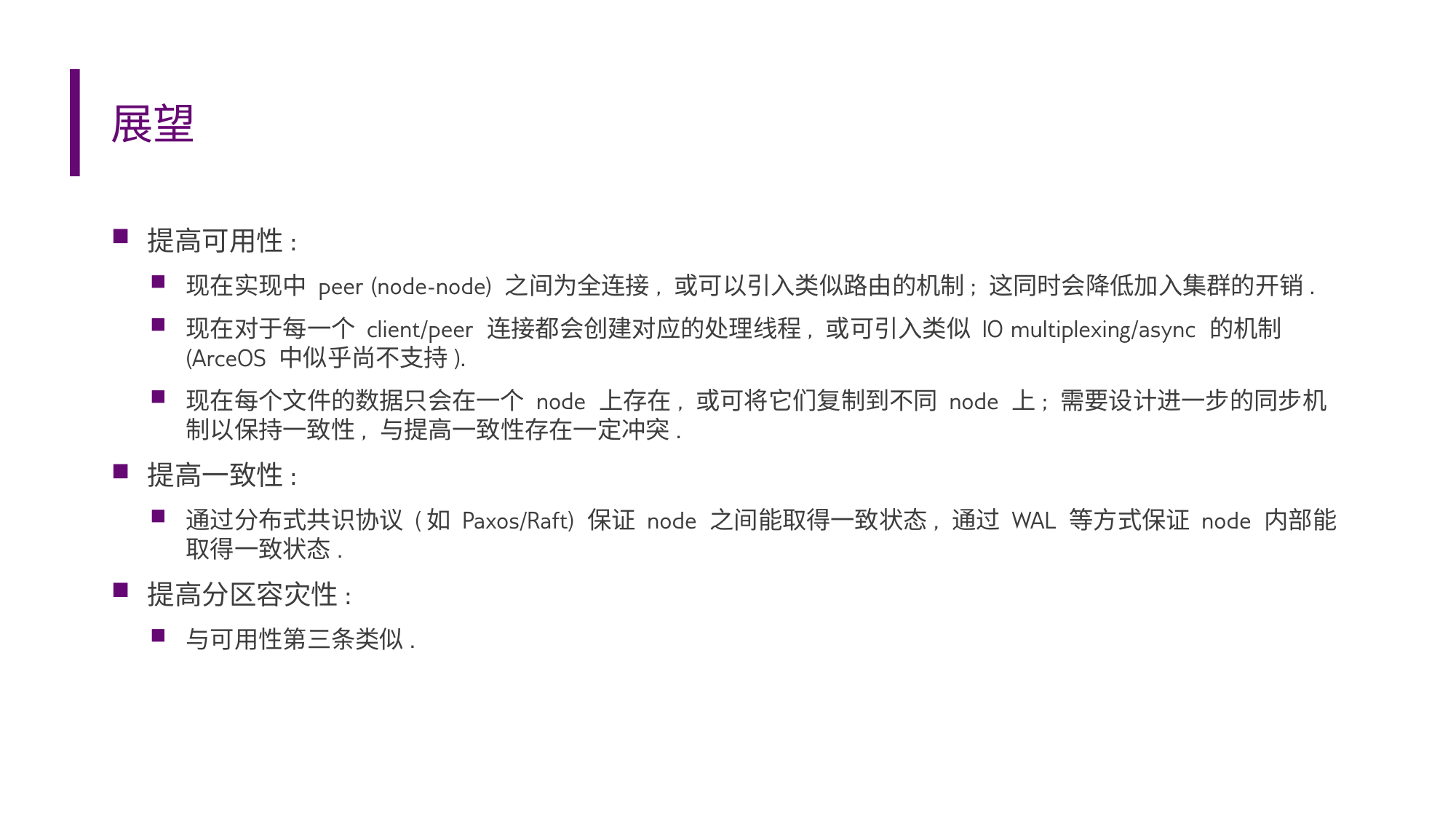

# 展望
提高可用性:
现在实现中 peer (node-node) 之间为全连接, 或可以引入类似路由的机制; 这同时会降低加入集群的开销.
现在对于每一个 client/peer 连接都会创建对应的处理线程, 或可引入类似 IO multiplexing/async 的机制 (ArceOS 中似乎尚不支持).
现在每个文件的数据只会在一个 node 上存在, 或可将它们复制到不同 node 上; 需要设计进一步的同步机制以保持一致性, 与提高一致性存在一定冲突.
提高一致性:
通过分布式共识协议 (如 Paxos/Raft) 保证 node 之间能取得一致状态, 通过 WAL 等方式保证 node 内部能取得一致状态.
提高分区容灾性:
与可用性第三条类似.